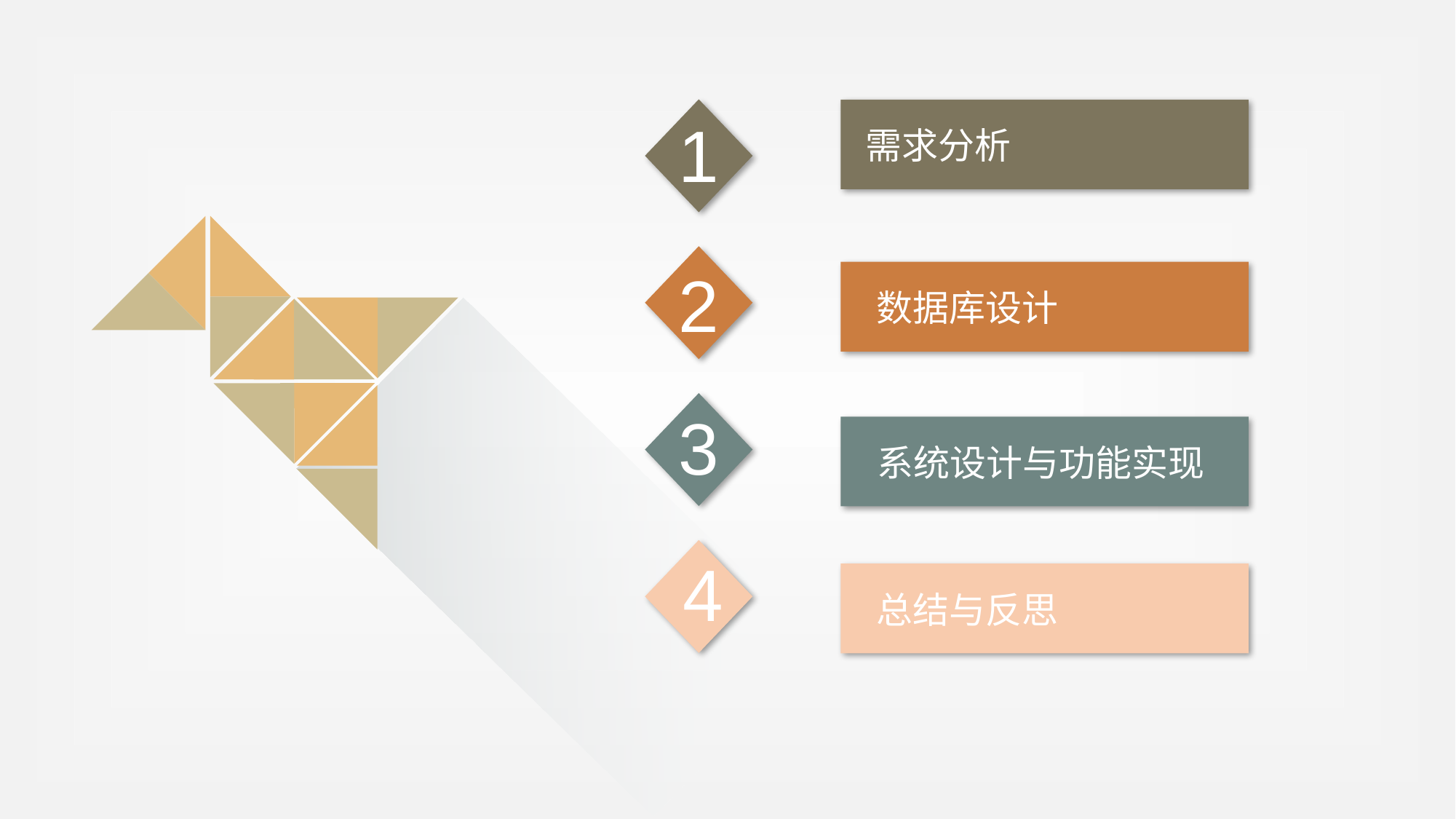

需求分析
1

2

数据库设计

3

系统设计与功能实现

4

总结与反思